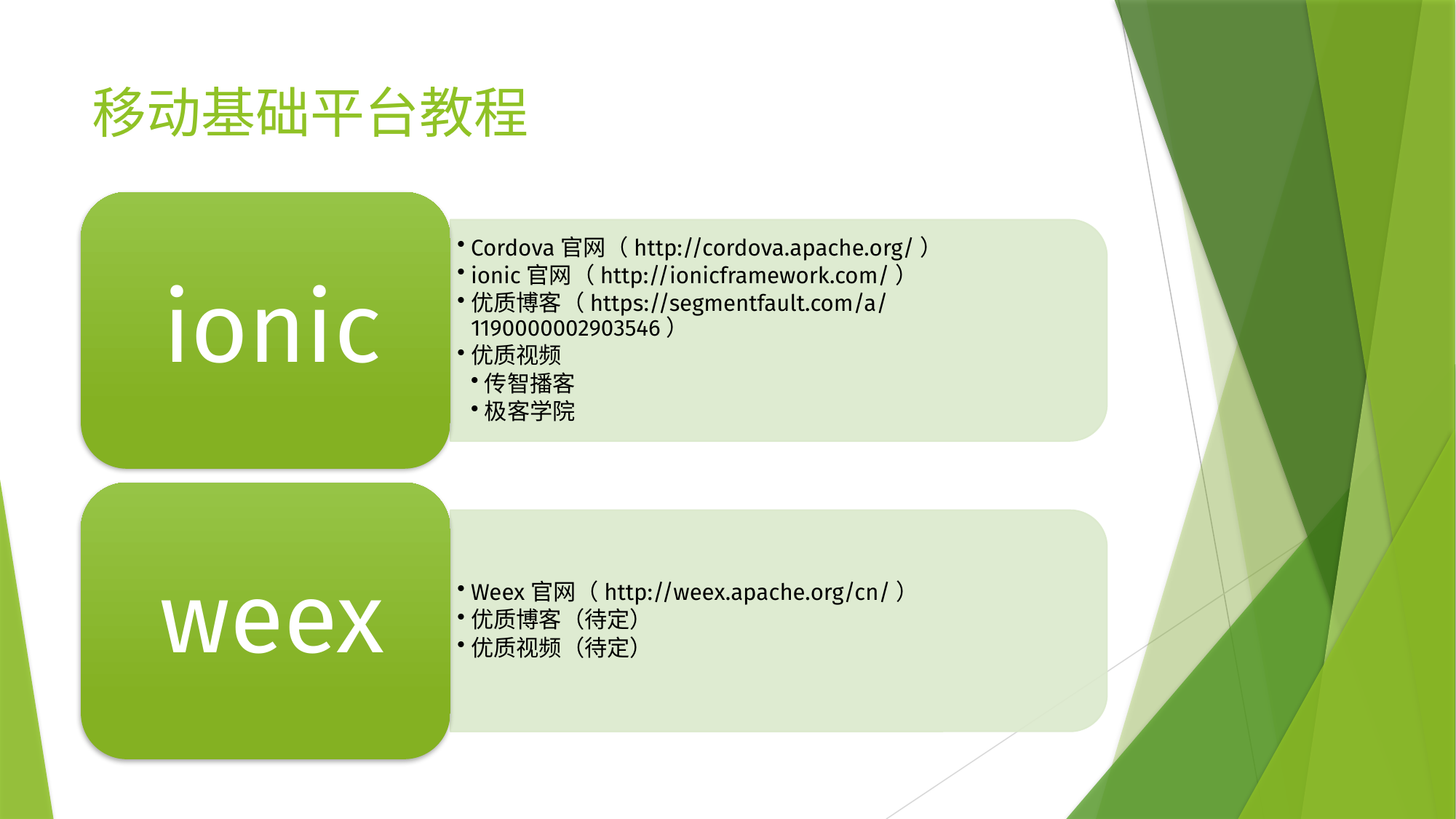

# 移动基础平台教程
Cordova官网（http://cordova.apache.org/）
ionic官网（http://ionicframework.com/）
优质博客（https://segmentfault.com/a/1190000002903546）
优质视频
传智播客
极客学院
ionic
Weex官网（http://weex.apache.org/cn/）
优质博客（待定）
优质视频（待定）
weex